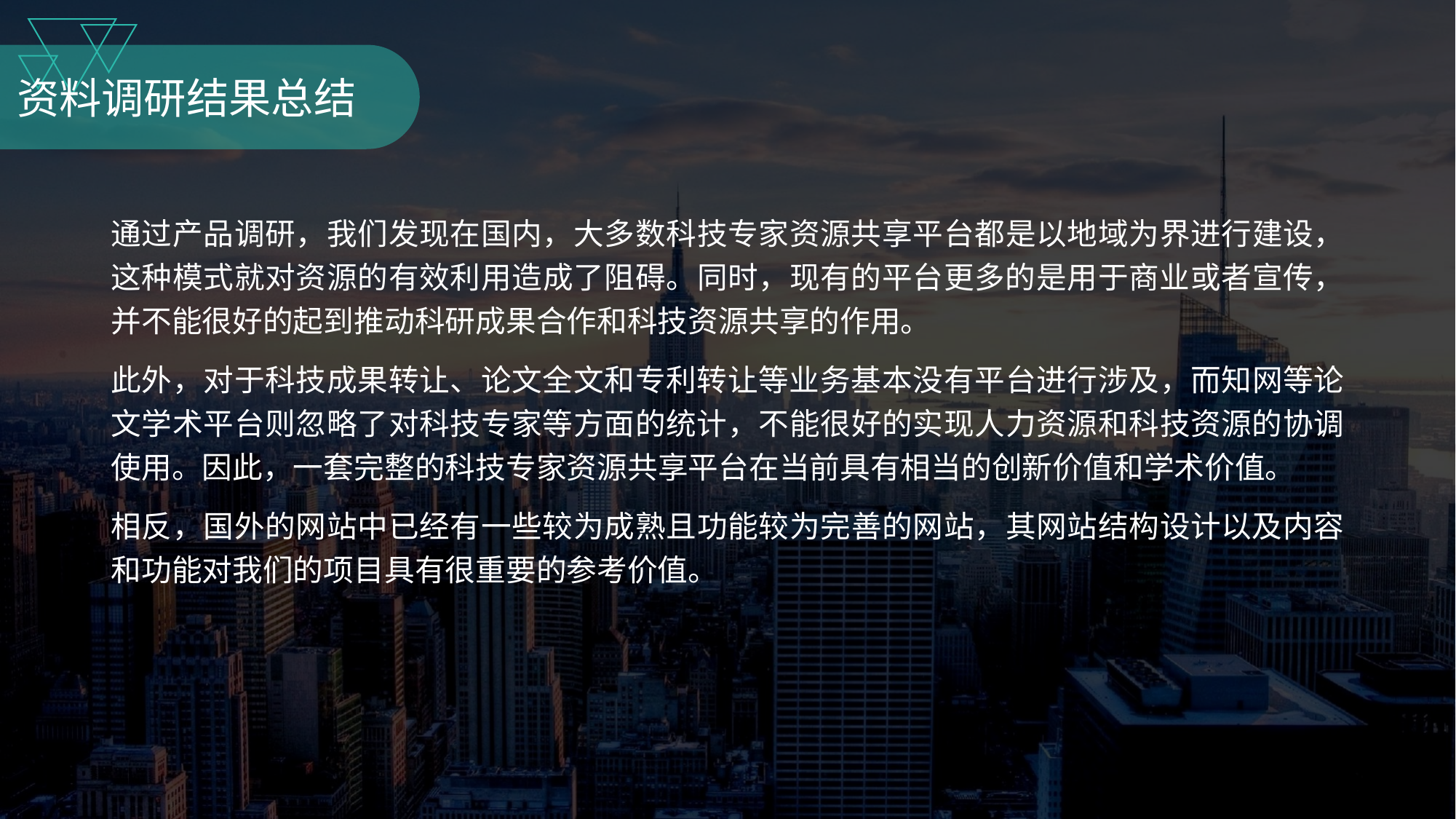

资料调研结果总结
通过产品调研，我们发现在国内，大多数科技专家资源共享平台都是以地域为界进行建设，这种模式就对资源的有效利用造成了阻碍。同时，现有的平台更多的是用于商业或者宣传，并不能很好的起到推动科研成果合作和科技资源共享的作用。
此外，对于科技成果转让、论文全文和专利转让等业务基本没有平台进行涉及，而知网等论文学术平台则忽略了对科技专家等方面的统计，不能很好的实现人力资源和科技资源的协调使用。因此，一套完整的科技专家资源共享平台在当前具有相当的创新价值和学术价值。
相反，国外的网站中已经有一些较为成熟且功能较为完善的网站，其网站结构设计以及内容和功能对我们的项目具有很重要的参考价值。